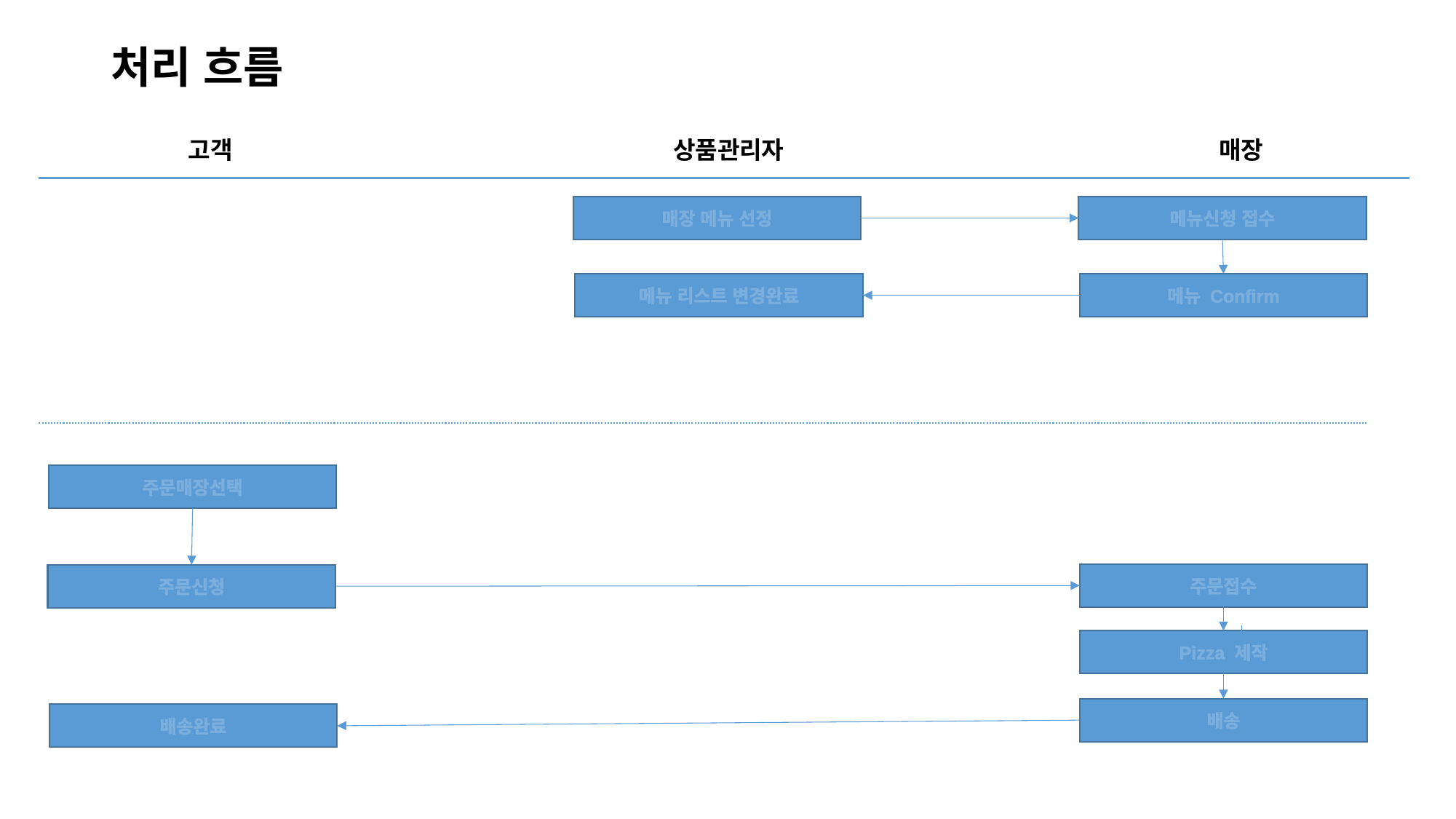

# 처리 흐름
고객
상품관리자
매장
매장 메뉴 선정
메뉴신청 접수
메뉴 리스트 변경완료
메뉴 Confirm
주문매장선택
주문접수
주문신청
Pizza 제작
배송
배송완료